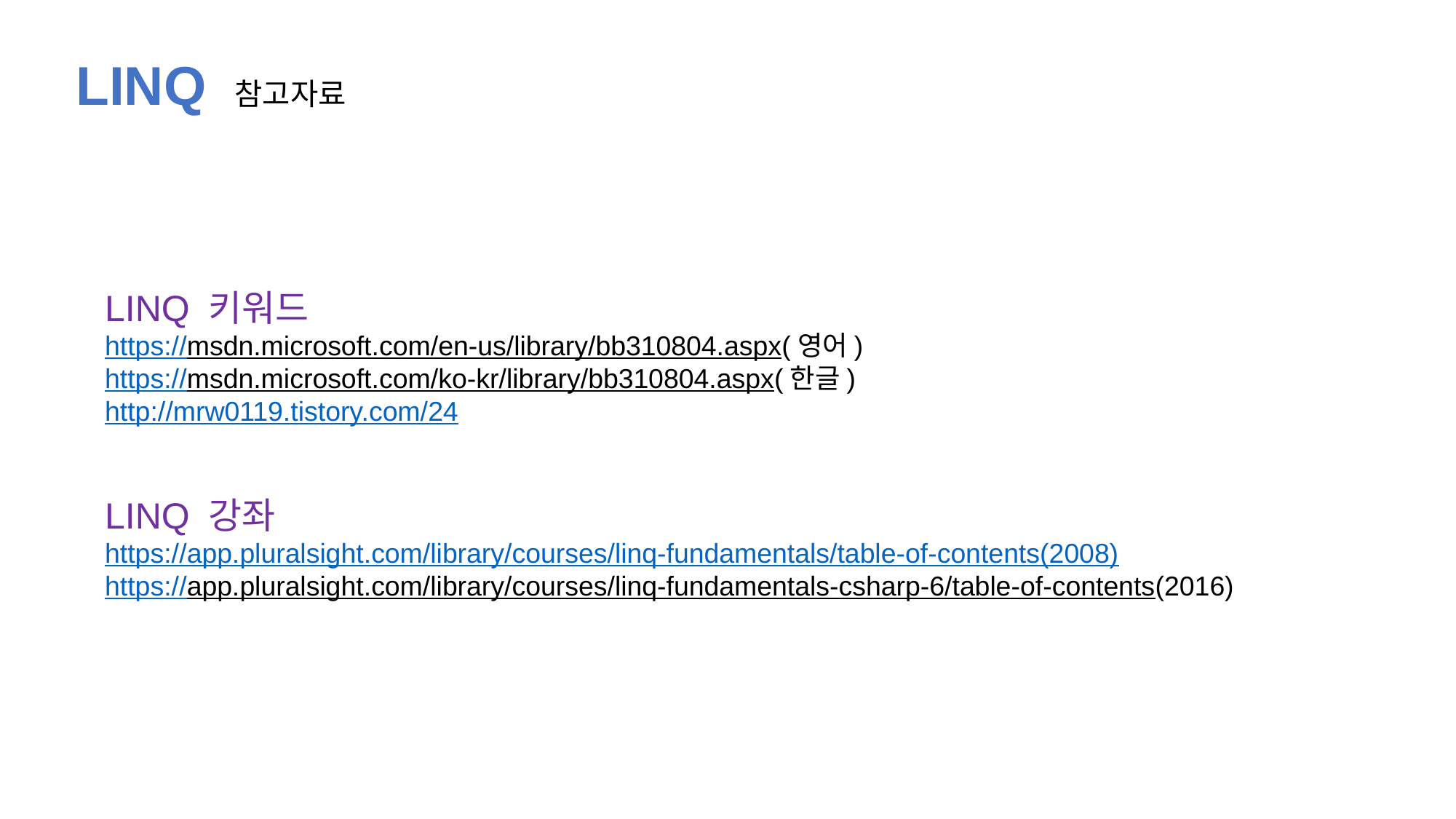

LINQ 참고자료
LINQ 키워드
https://msdn.microsoft.com/en-us/library/bb310804.aspx(영어)
https://msdn.microsoft.com/ko-kr/library/bb310804.aspx(한글)
http://mrw0119.tistory.com/24

LINQ 강좌
https://app.pluralsight.com/library/courses/linq-fundamentals/table-of-contents(2008)
https://app.pluralsight.com/library/courses/linq-fundamentals-csharp-6/table-of-contents(2016)